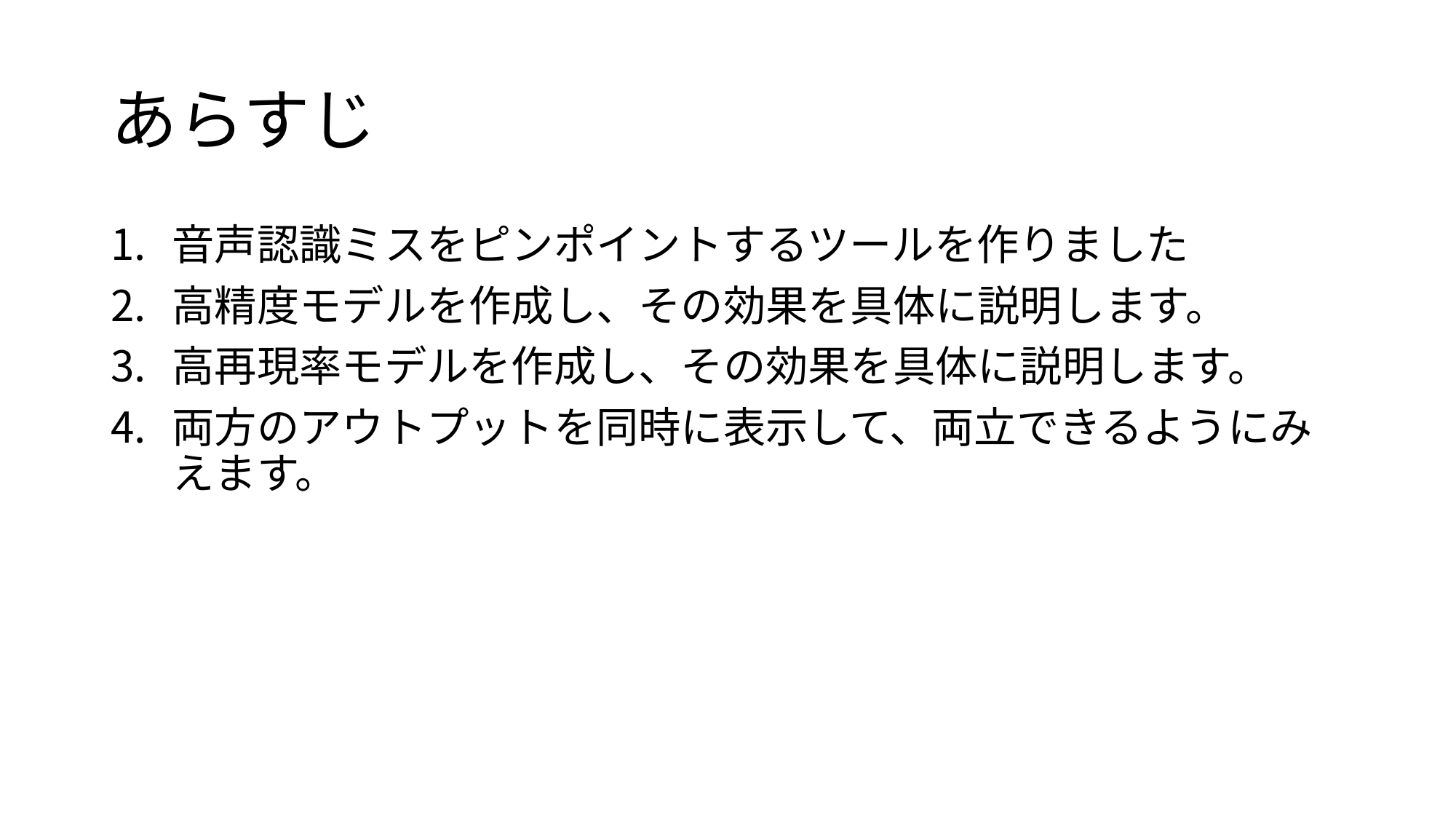

# あらすじ
音声認識ミスをピンポイントするツールを作りました
高精度モデルを作成し、その効果を具体に説明します。
高再現率モデルを作成し、その効果を具体に説明します。
両方のアウトプットを同時に表示して、両立できるようにみえます。